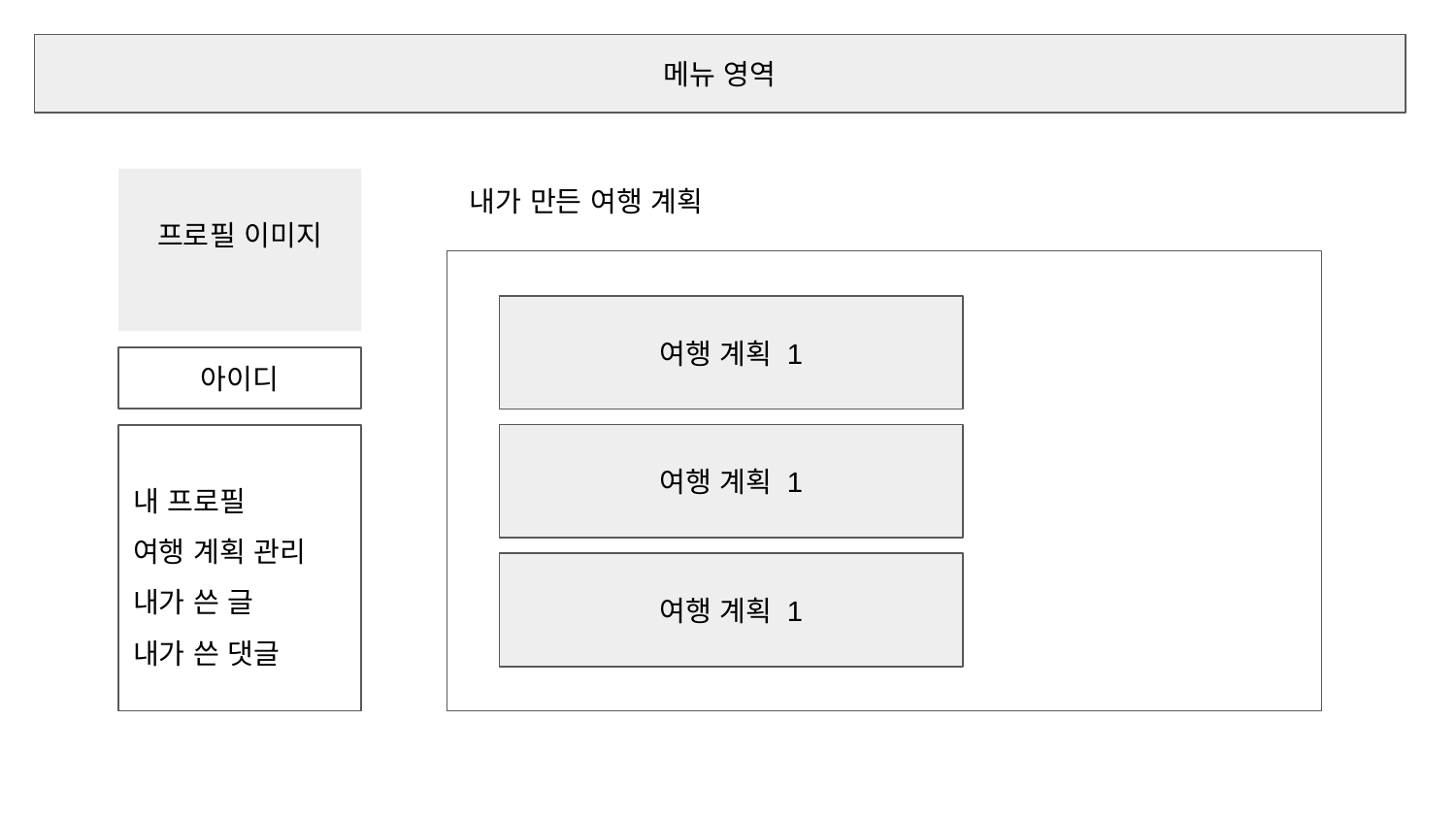

메뉴 영역

프로필 이미지

내가 만든 여행 계획

여행 계획 1
아이디
여행 계획 1
내 프로필
여행 계획 관리
내가 쓴 글
내가 쓴 댓글
여행 계획 1